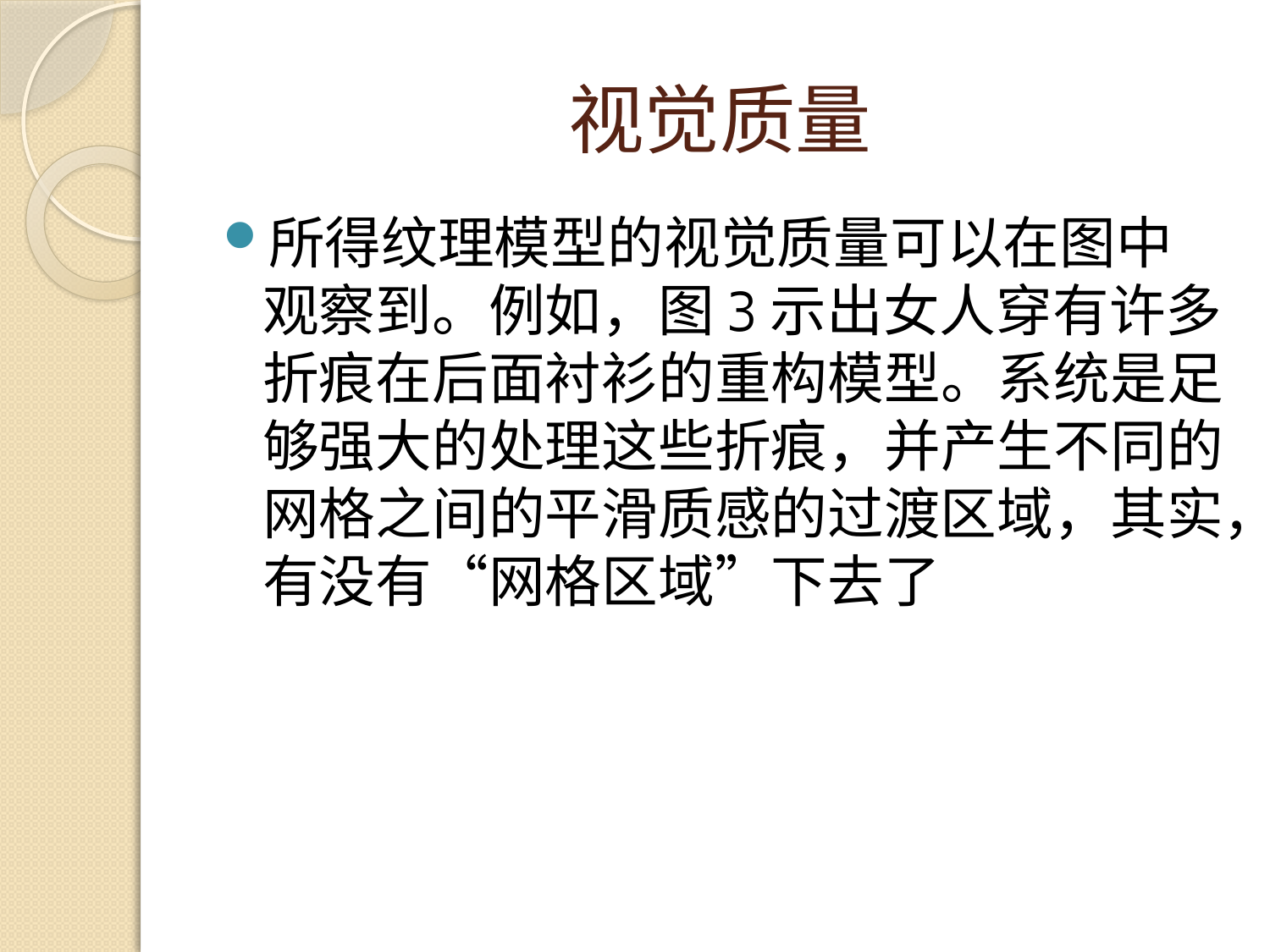

# 视觉质量
所得纹理模型的视觉质量可以在图中观察到。例如，图3示出女人穿有许多折痕在后面衬衫的重构模型。系统是足够强大的处理这些折痕，并产生不同的网格之间的平滑质感的过渡区域，其实，有没有“网格区域”下去了